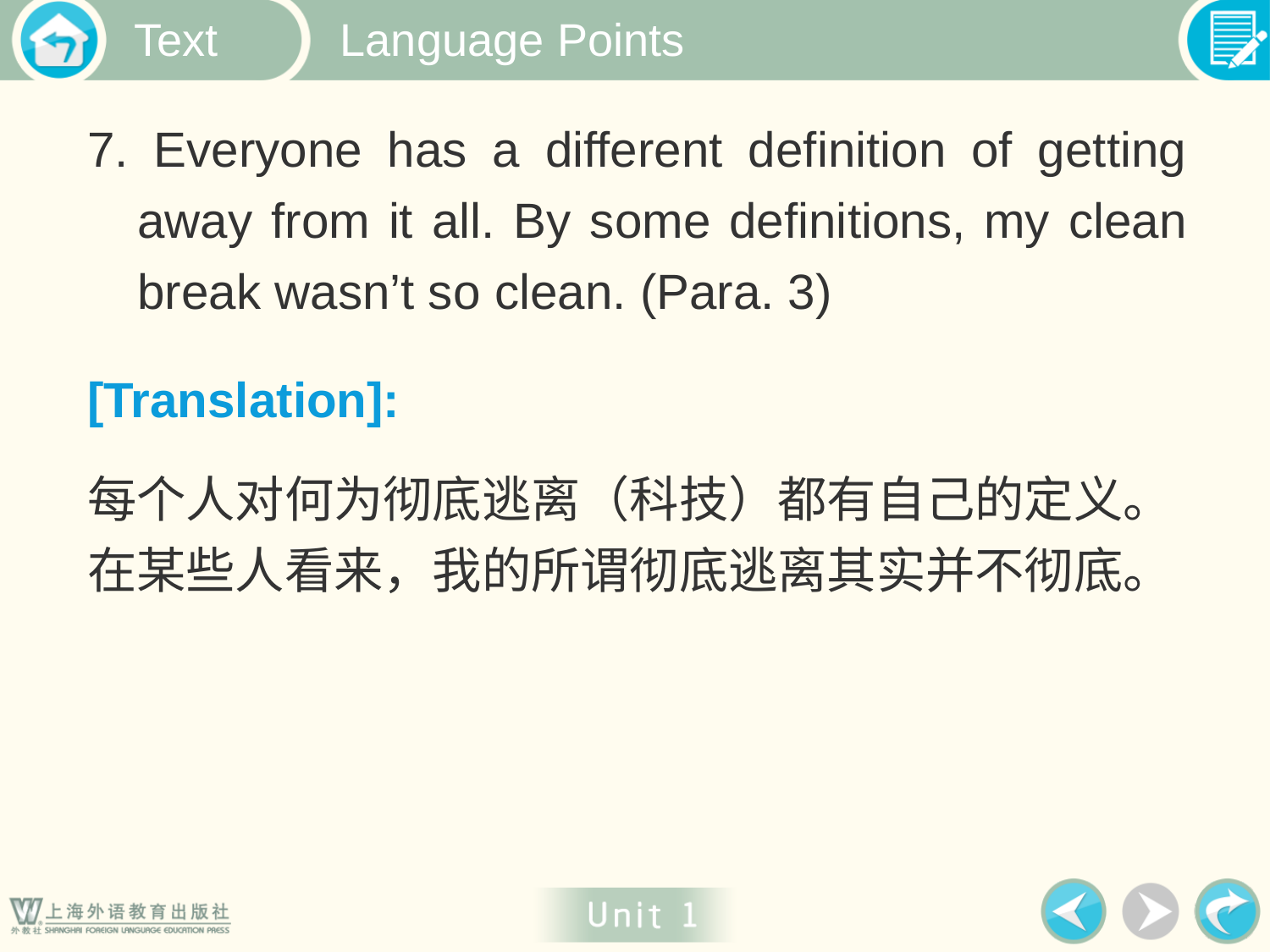

Language Points
7. Everyone has a different definition of getting away from it all. By some definitions, my clean break wasn’t so clean. (Para. 3)

[Translation]:
每个人对何为彻底逃离（科技）都有自己的定义。在某些人看来，我的所谓彻底逃离其实并不彻底。